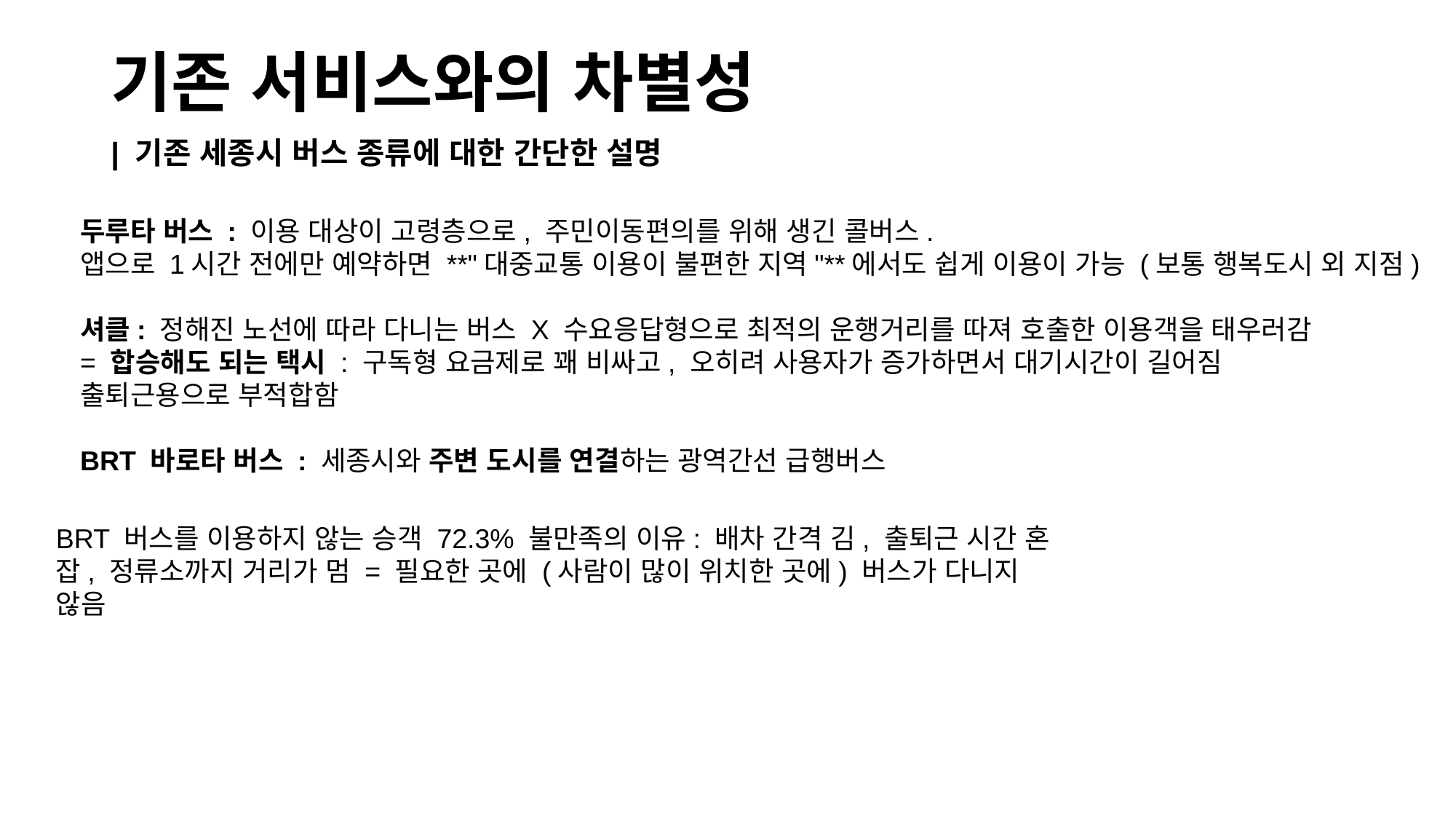

# 기존 서비스와의 차별성
| 기존 세종시 버스 종류에 대한 간단한 설명

두루타 버스 : 이용 대상이 고령층으로, 주민이동편의를 위해 생긴 콜버스.
앱으로 1시간 전에만 예약하면 **"대중교통 이용이 불편한 지역"**에서도 쉽게 이용이 가능 (보통 행복도시 외 지점)
셔클: 정해진 노선에 따라 다니는 버스 X 수요응답형으로 최적의 운행거리를 따져 호출한 이용객을 태우러감
= 합승해도 되는 택시 : 구독형 요금제로 꽤 비싸고, 오히려 사용자가 증가하면서 대기시간이 길어짐
출퇴근용으로 부적합함
BRT 바로타 버스 : 세종시와 주변 도시를 연결하는 광역간선 급행버스
BRT 버스를 이용하지 않는 승객 72.3% 불만족의 이유: 배차 간격 김, 출퇴근 시간 혼잡, 정류소까지 거리가 멈 = 필요한 곳에 (사람이 많이 위치한 곳에) 버스가 다니지 않음